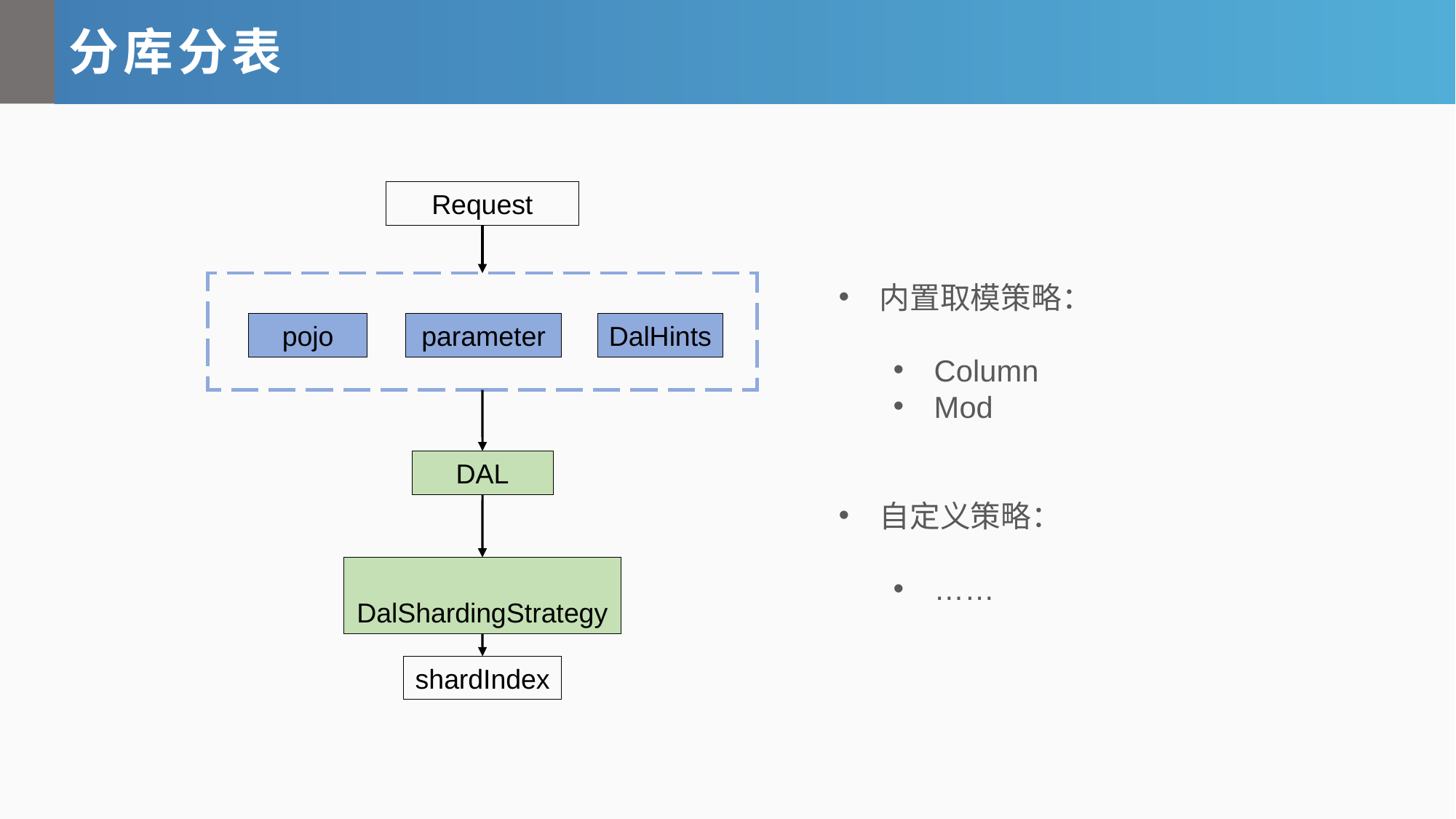

分库分表
Request

pojo
parameter
DalHints
 DalShardingStrategy
shardIndex
DAL
内置取模策略：

Column
Mod

自定义策略：

……